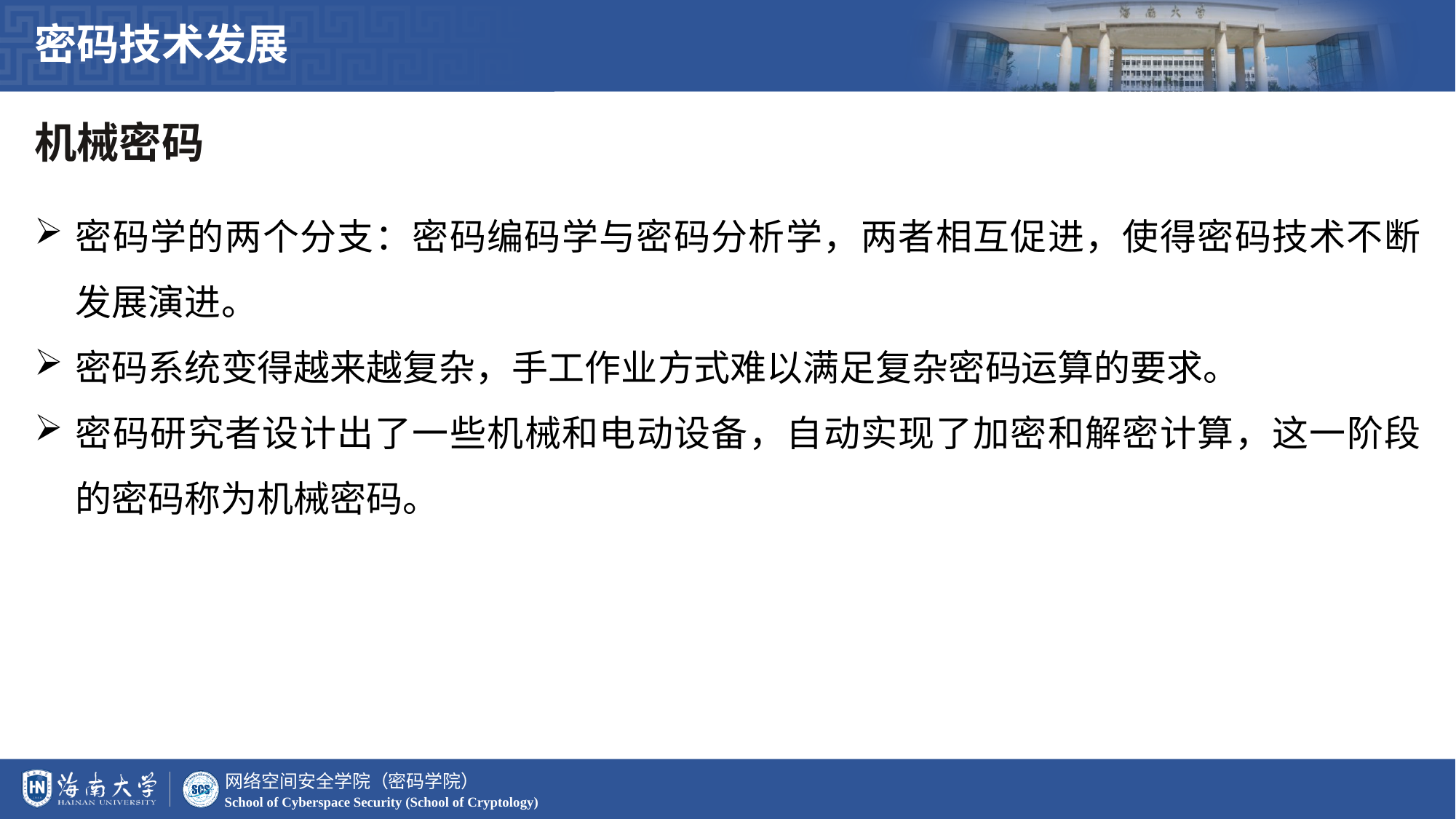

密码技术发展
机械密码
密码学的两个分支：密码编码学与密码分析学，两者相互促进，使得密码技术不断发展演进。
密码系统变得越来越复杂，手工作业方式难以满足复杂密码运算的要求。
密码研究者设计出了一些机械和电动设备，自动实现了加密和解密计算，这一阶段的密码称为机械密码。
46